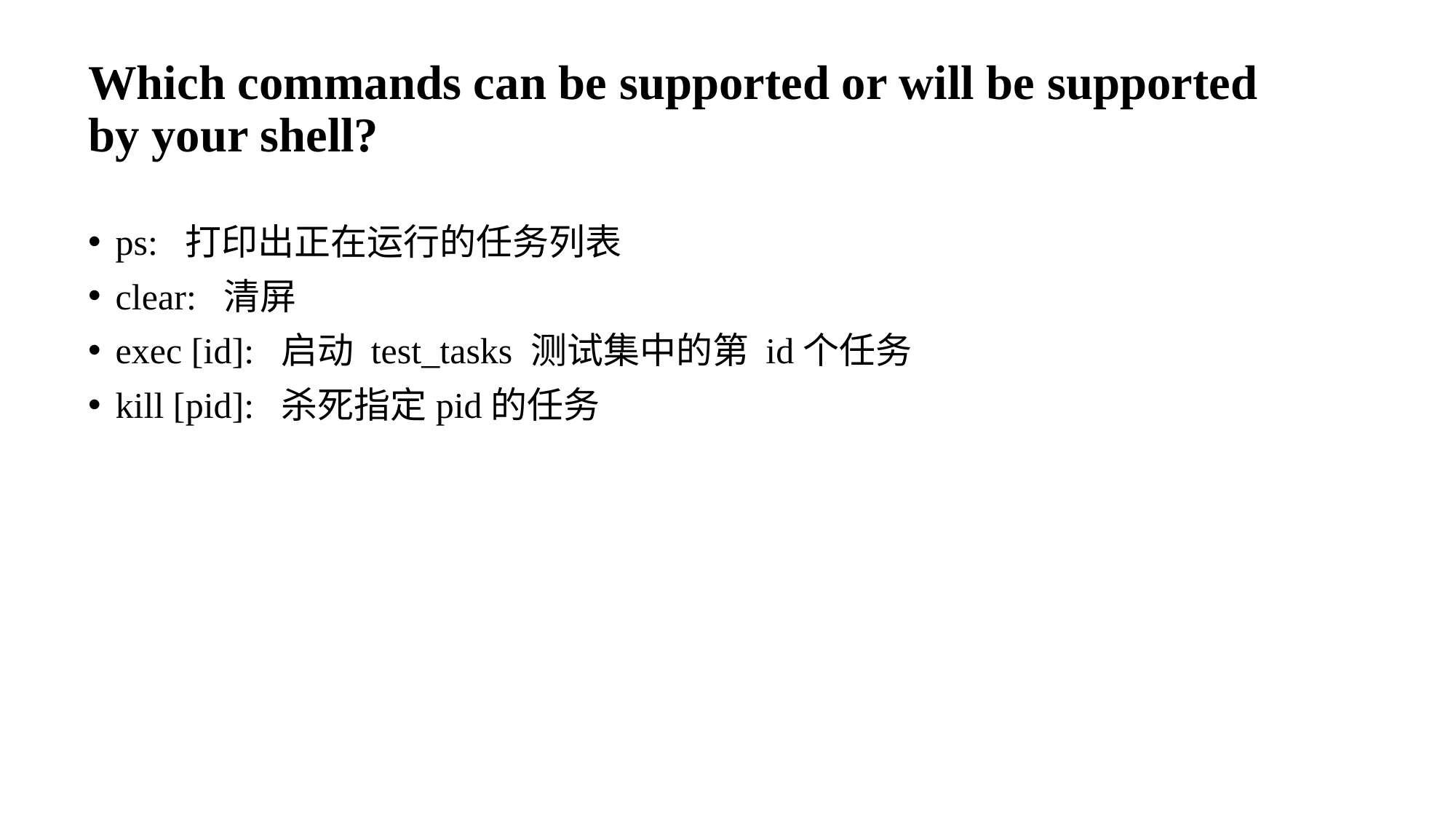

# Which commands can be supported or will be supported by your shell?
ps:  打印出正在运行的任务列表
clear:  清屏
exec [id]:  启动 test_tasks 测试集中的第 id个任务
kill [pid]:  杀死指定pid的任务